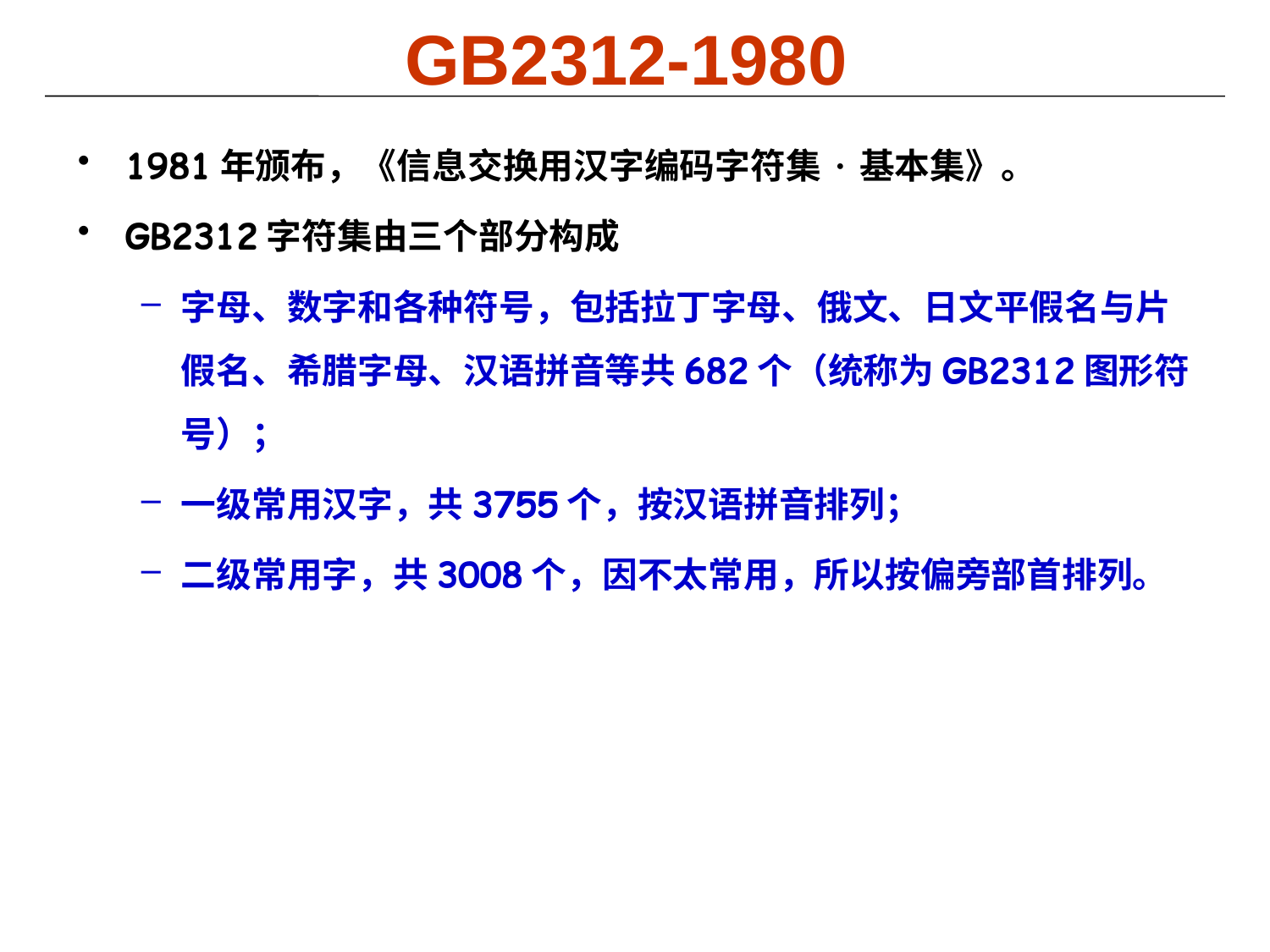

# GB2312-1980
1981年颁布，《信息交换用汉字编码字符集·基本集》。
GB2312字符集由三个部分构成
字母、数字和各种符号，包括拉丁字母、俄文、日文平假名与片假名、希腊字母、汉语拼音等共682个（统称为GB2312图形符号）；
一级常用汉字，共3755个，按汉语拼音排列；
二级常用字，共3008个，因不太常用，所以按偏旁部首排列。